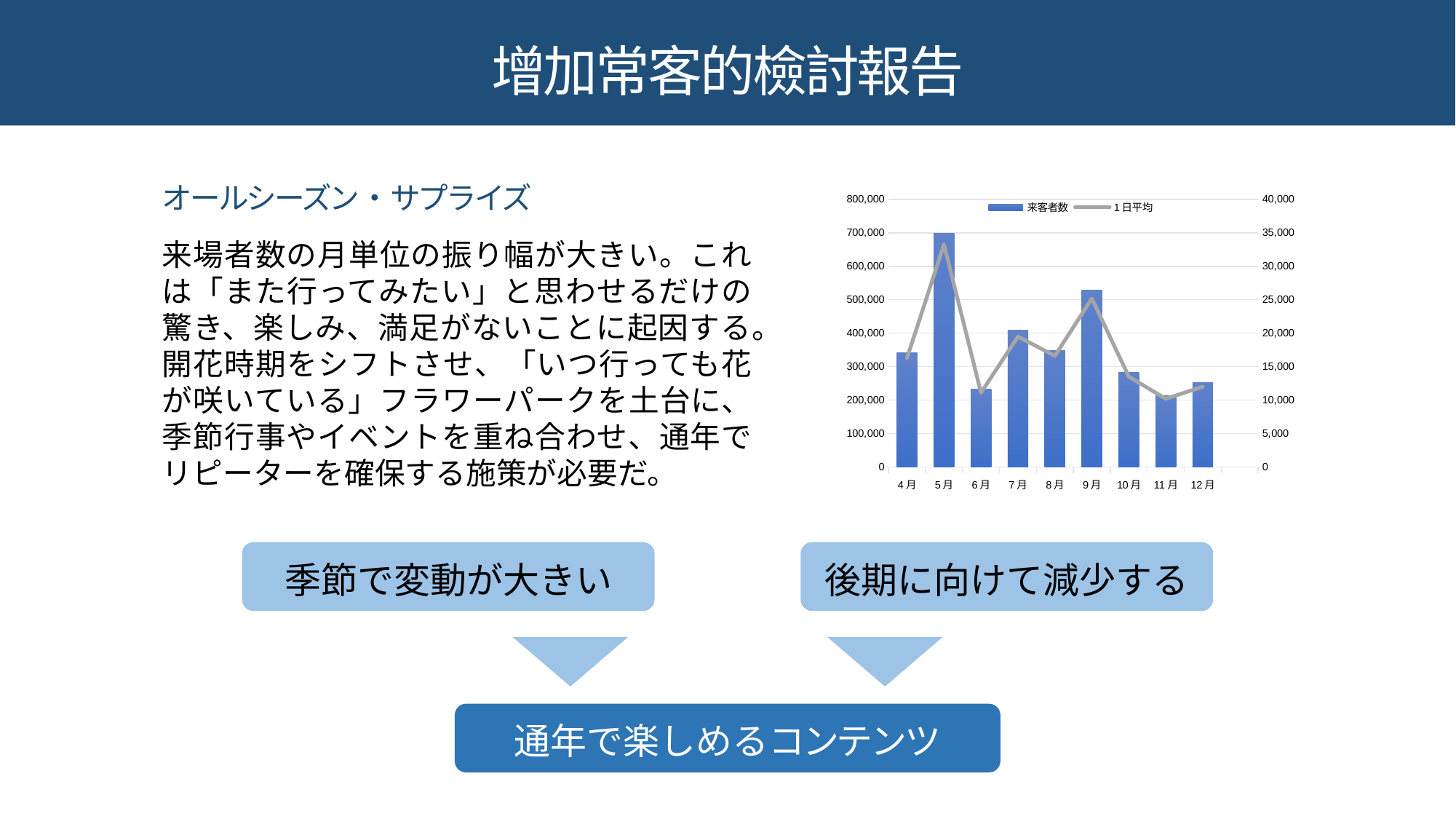

增加常客的檢討報告
オールシーズン・サプライズ

### Chart

| Category | 来客者数 | 1日平均 |
|---|---|---|
| 4月 | 341762.0 | 16274.0 |
| 5月 | 698955.0 | 33284.0 |
| 6月 | 232884.0 | 11090.0 |
| 7月 | 409230.0 | 19487.0 |
| 8月 | 348727.0 | 16606.0 |
| 9月 | 528781.0 | 25180.0 |
| 10月 | 283557.0 | 13503.0 |
| 11月 | 213799.0 | 10181.0 |
| 12月 | 251819.0 | 11991.0 |
来場者数の月単位の振り幅が大きい。これは「また行ってみたい」と思わせるだけの驚き、楽しみ、満足がないことに起因する。開花時期をシフトさせ、「いつ行っても花が咲いている」フラワーパークを土台に、季節行事やイベントを重ね合わせ、通年でリピーターを確保する施策が必要だ。

季節で変動が大きい
後期に向けて減少する

通年で楽しめるコンテンツ